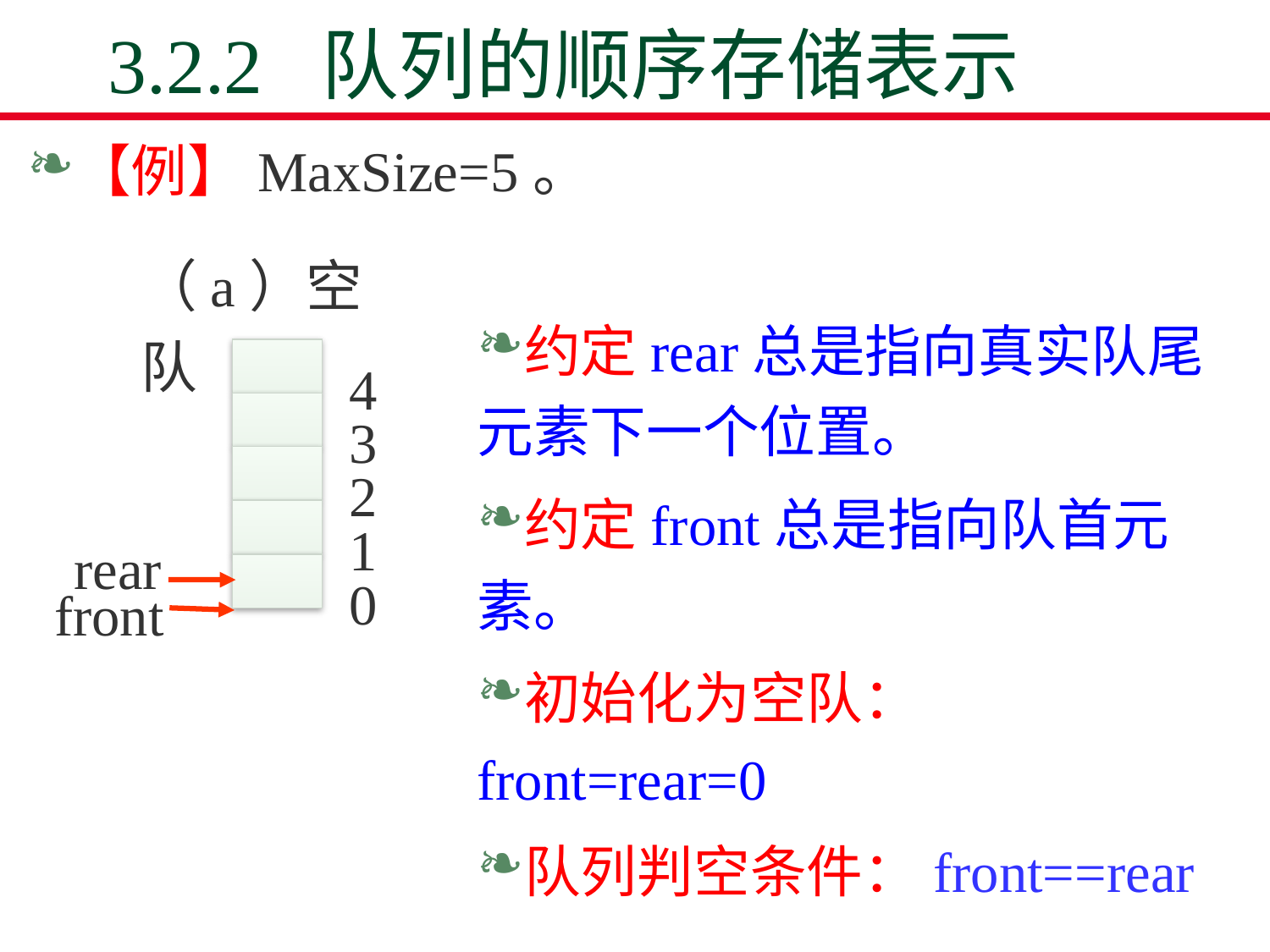

# 3.2.2  队列的顺序存储表示
【例】MaxSize=5。
（a）空队
4

3

2

1

rear
0

约定rear总是指向真实队尾元素下一个位置。
约定front总是指向队首元素。
初始化为空队：front=rear=0
队列判空条件：front==rear
front